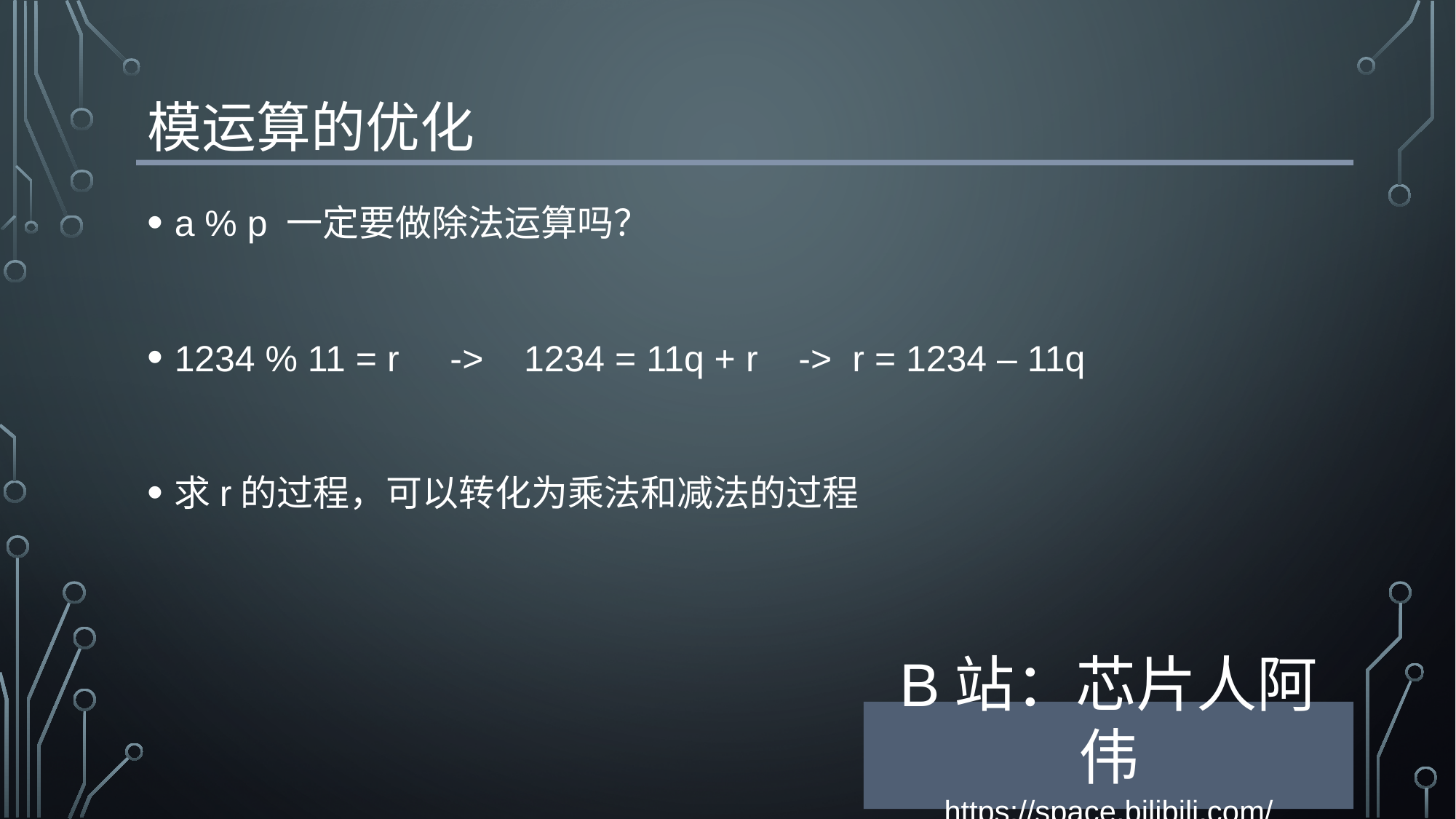

# 模运算的优化

a % p 一定要做除法运算吗？

1234 % 11 = r     ->    1234 = 11q + r    ->  r = 1234 – 11q

求r的过程，可以转化为乘法和减法的过程

B站：芯片人阿伟
https://space.bilibili.com/243180540